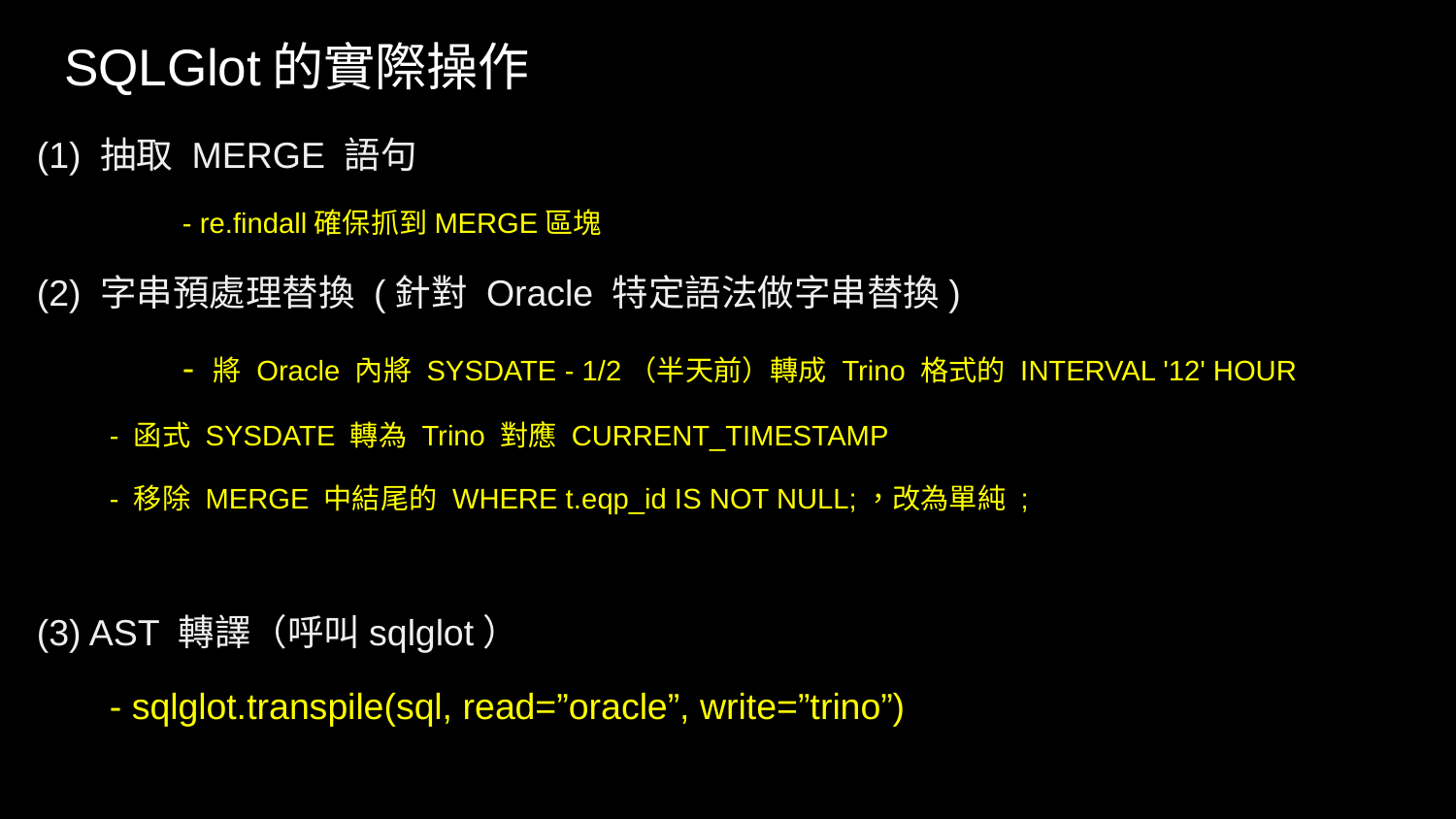

# SQLGlot的實際操作
(1) 抽取 MERGE 語句
	- re.findall確保抓到MERGE區塊
(2) 字串預處理替換 (針對 Oracle 特定語法做字串替換)
	- 將 Oracle 內將 SYSDATE - 1/2（半天前）轉成 Trino 格式的 INTERVAL '12' HOUR
- 函式 SYSDATE 轉為 Trino 對應 CURRENT_TIMESTAMP
- 移除 MERGE 中結尾的 WHERE t.eqp_id IS NOT NULL;，改為單純 ;

(3) AST 轉譯（呼叫sqlglot）
- sqlglot.transpile(sql, read=”oracle”, write=”trino”)